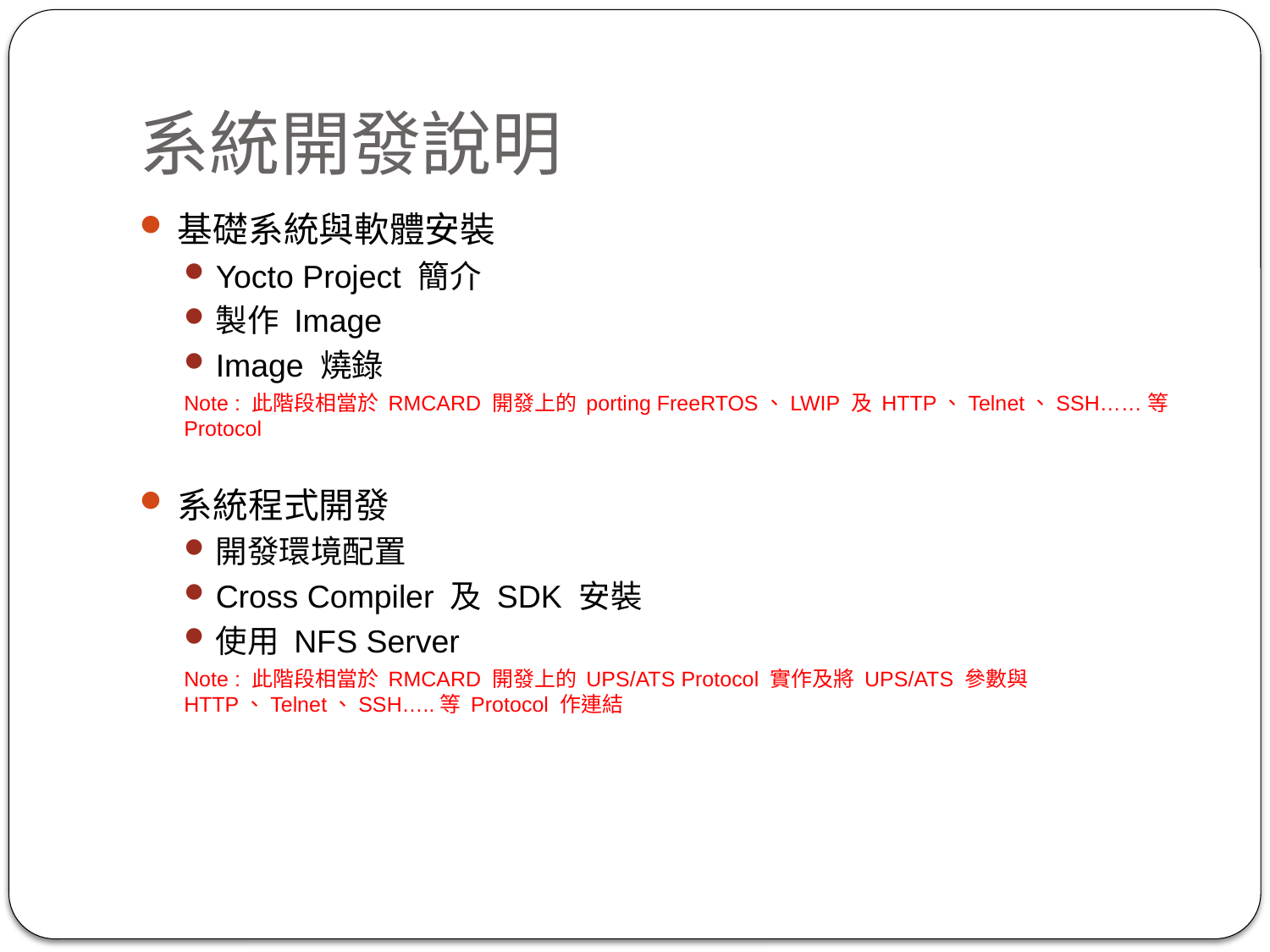

# 系統開發說明
基礎系統與軟體安裝
Yocto Project 簡介
製作 Image
Image 燒錄
Note : 此階段相當於 RMCARD 開發上的 porting FreeRTOS、LWIP 及 HTTP、Telnet、SSH……等 Protocol

系統程式開發
開發環境配置
Cross Compiler 及 SDK 安裝
使用 NFS Server
Note : 此階段相當於 RMCARD 開發上的 UPS/ATS Protocol 實作及將 UPS/ATS 參數與 HTTP、Telnet、SSH…..等 Protocol 作連結